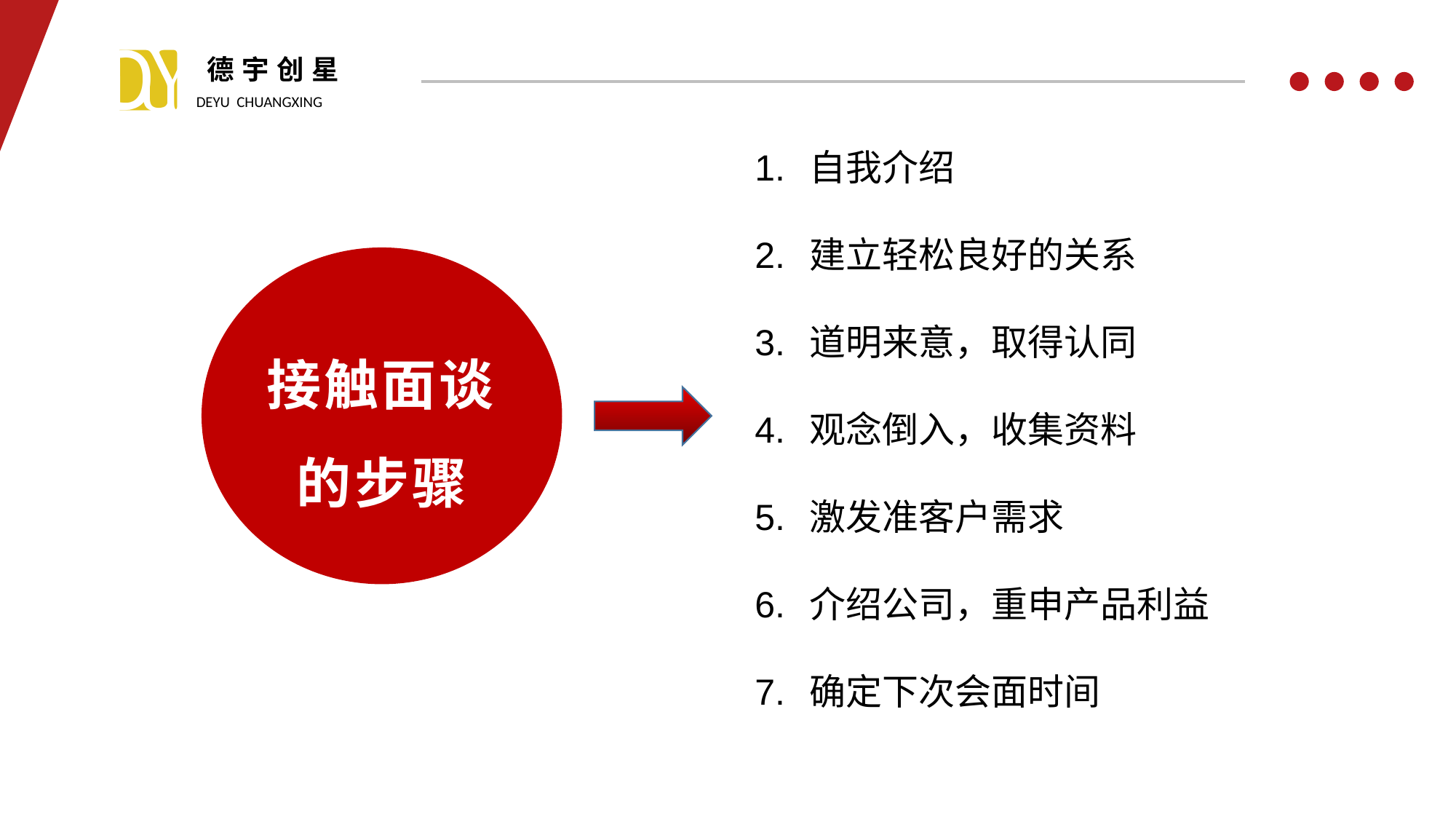

自我介绍
建立轻松良好的关系
道明来意，取得认同
观念倒入，收集资料
激发准客户需求
介绍公司，重申产品利益
确定下次会面时间
接触面谈的步骤